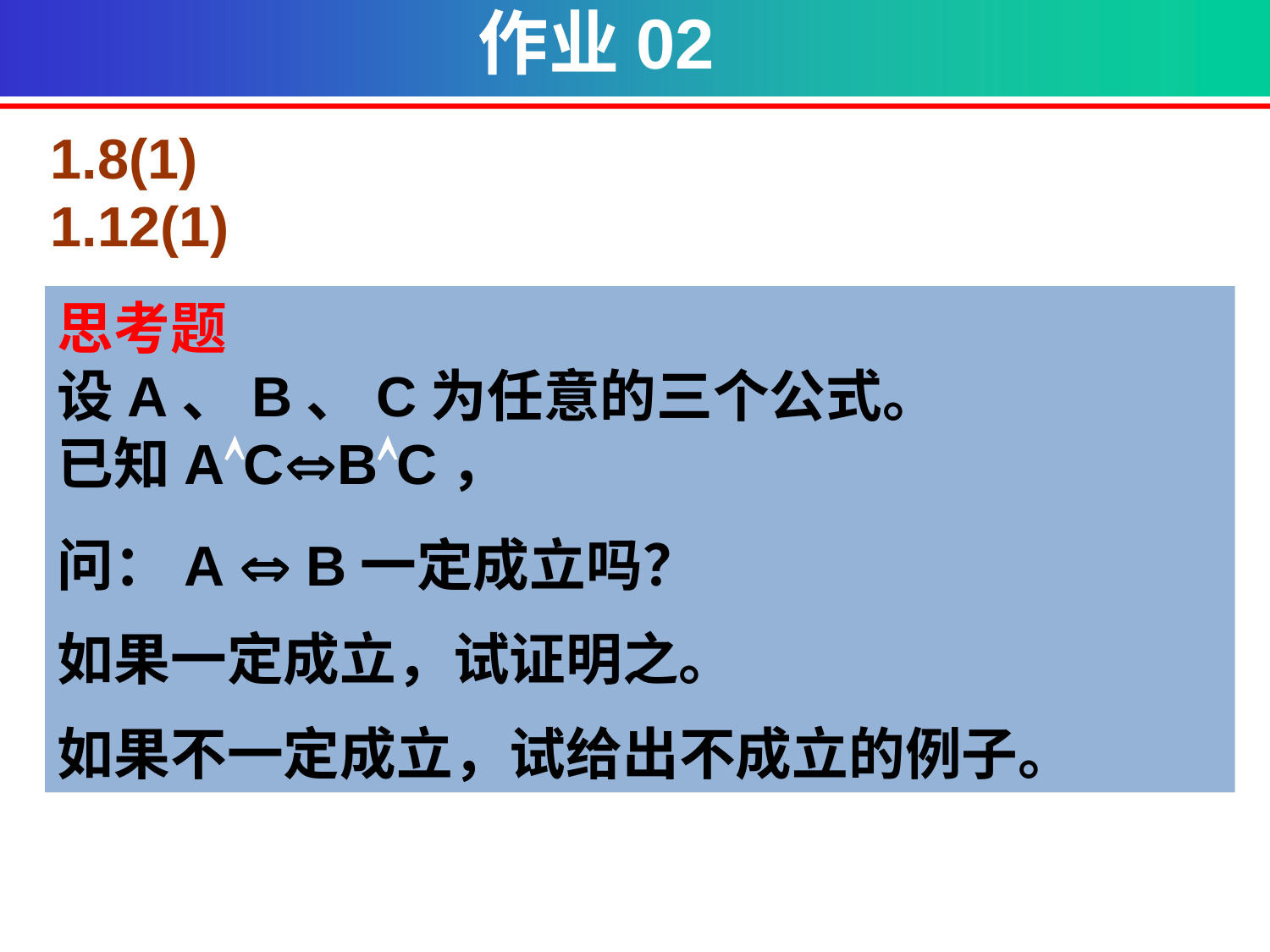

作业02
1.8(1)
1.12(1)
思考题
设A、B、C为任意的三个公式。
已知A∧C⇔B∧C，
问：A ⇔ B一定成立吗？
如果一定成立，试证明之。
如果不一定成立，试给出不成立的例子。